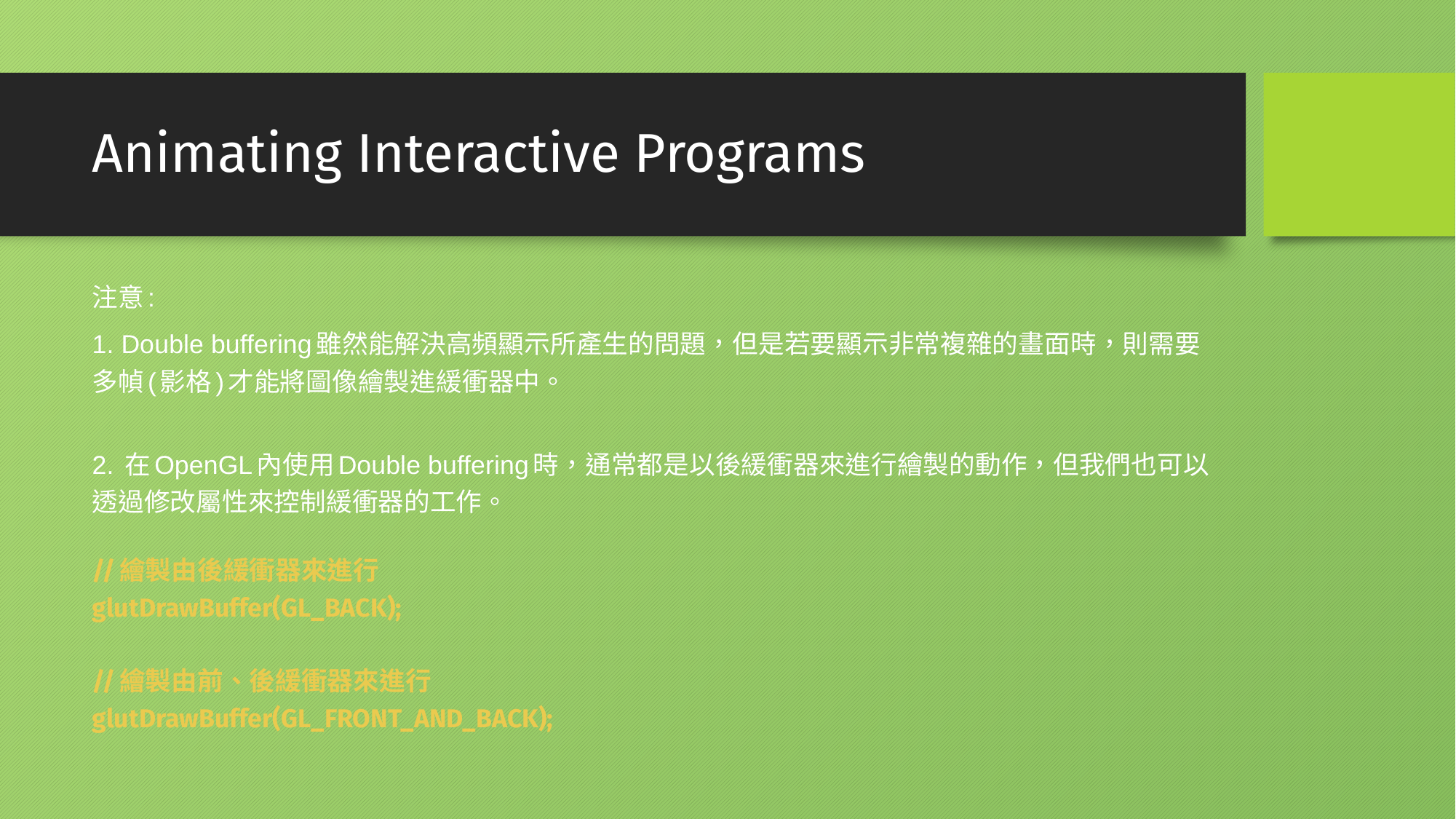

# Animating Interactive Programs
注意:
1. Double buffering雖然能解決高頻顯示所產生的問題，但是若要顯示非常複雜的畫面時，則需要多幀(影格)才能將圖像繪製進緩衝器中。

2. 在OpenGL內使用Double buffering時，通常都是以後緩衝器來進行繪製的動作，但我們也可以透過修改屬性來控制緩衝器的工作。

//繪製由後緩衝器來進行
glutDrawBuffer(GL_BACK);

//繪製由前、後緩衝器來進行
glutDrawBuffer(GL_FRONT_AND_BACK);